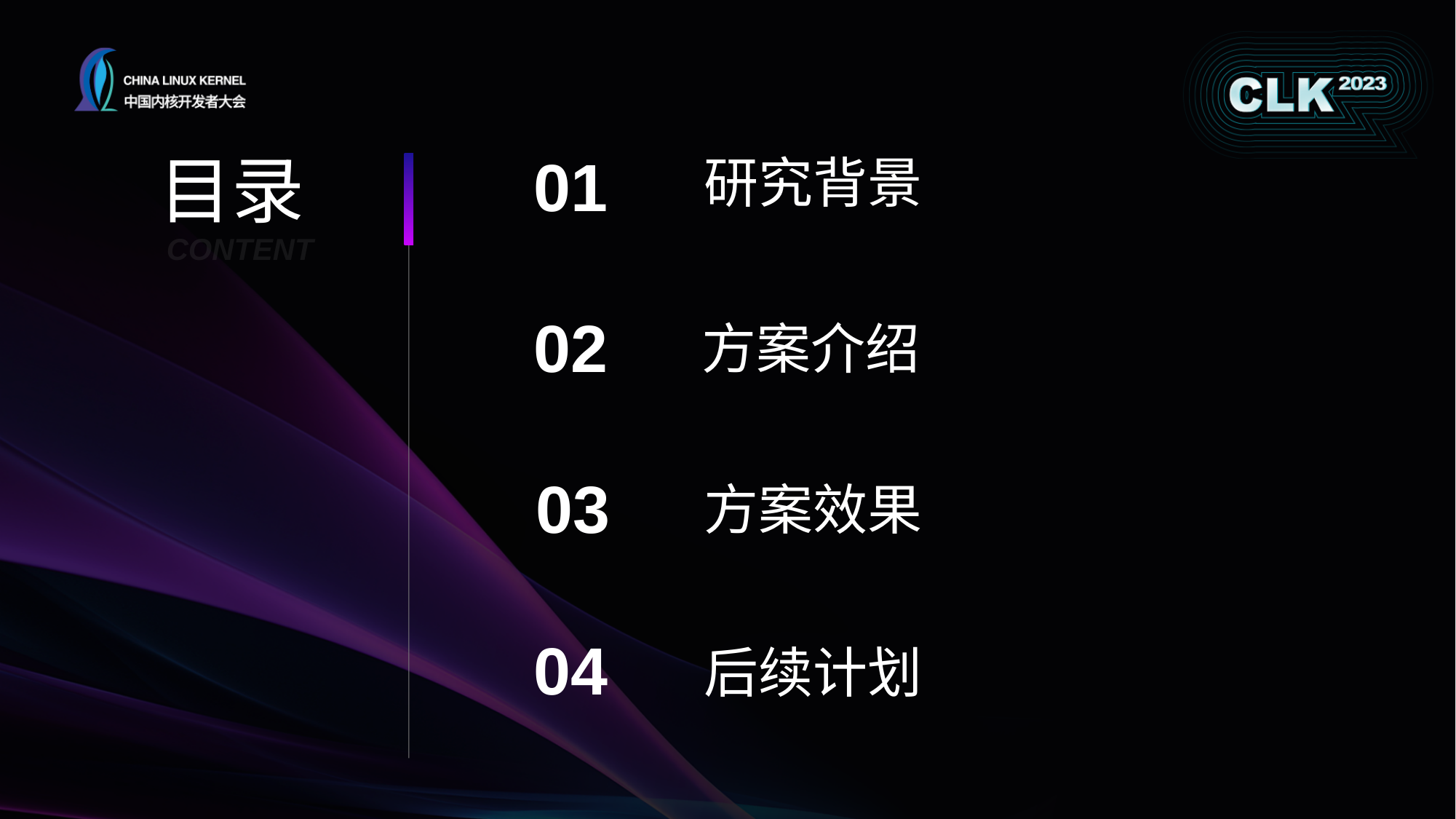

目录
01
研究背景

CONTENT
02
方案介绍
03
方案效果
04
后续计划